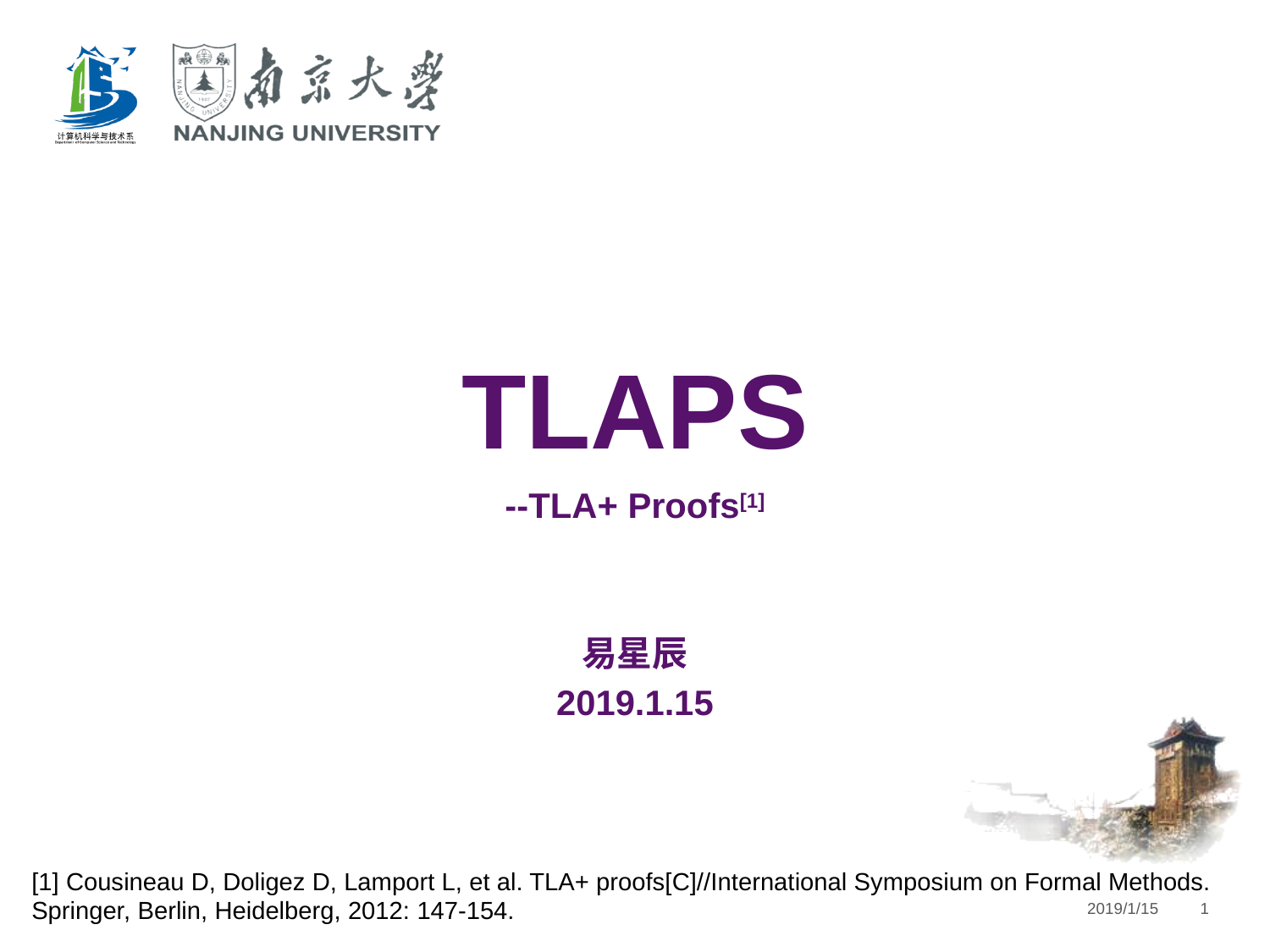

# TLAPS
--TLA+ Proofs[1]

易星辰
2019.1.15
[1] Cousineau D, Doligez D, Lamport L, et al. TLA+ proofs[C]//International Symposium on Formal Methods. Springer, Berlin, Heidelberg, 2012: 147-154.
2019/1/15
1